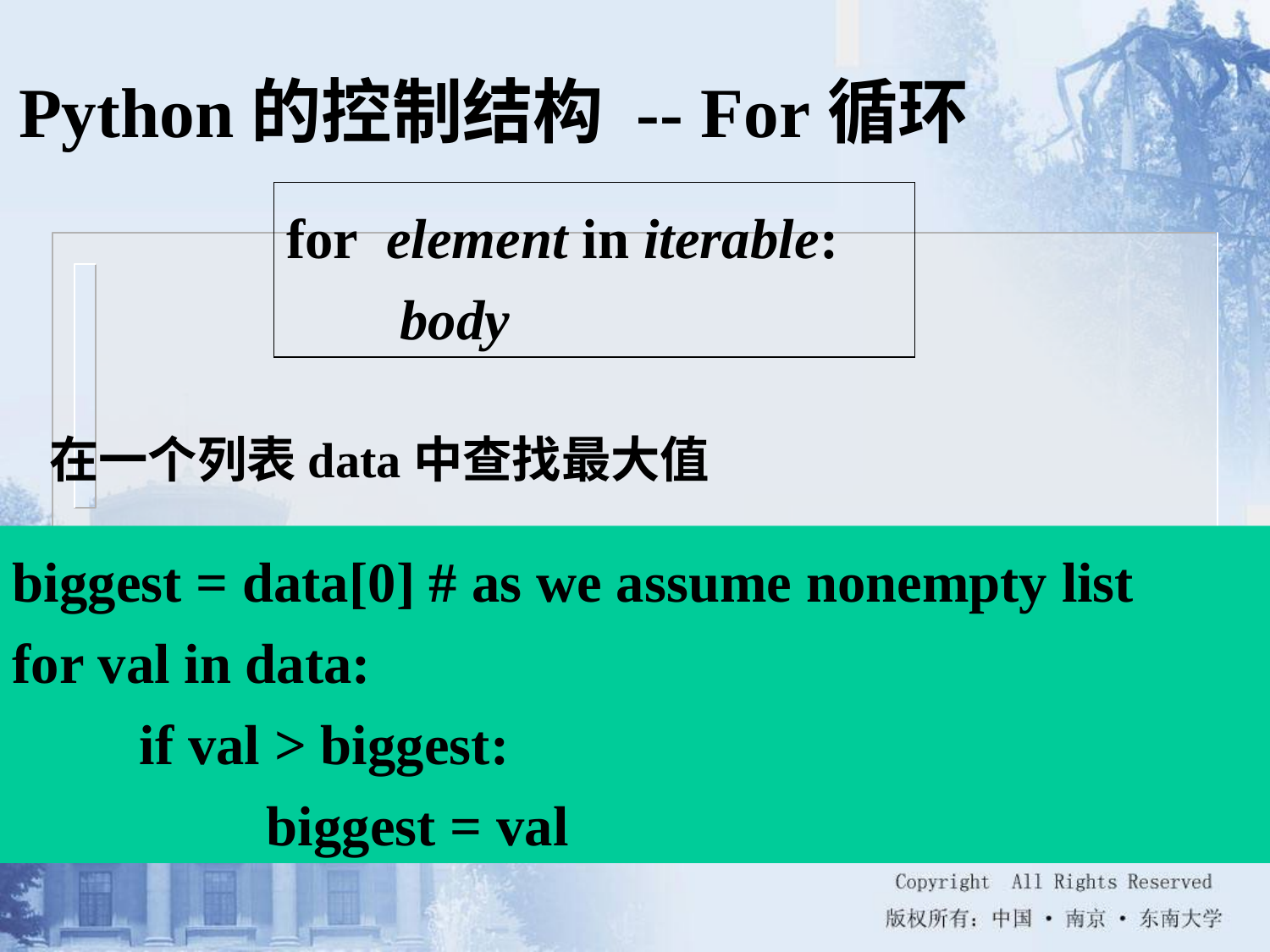

Python的控制结构 -- For循环
for  element in iterable:
        body
在一个列表data中查找最大值
biggest = data[0] # as we assume nonempty list
for val in data:
	if val > biggest:
		biggest = val